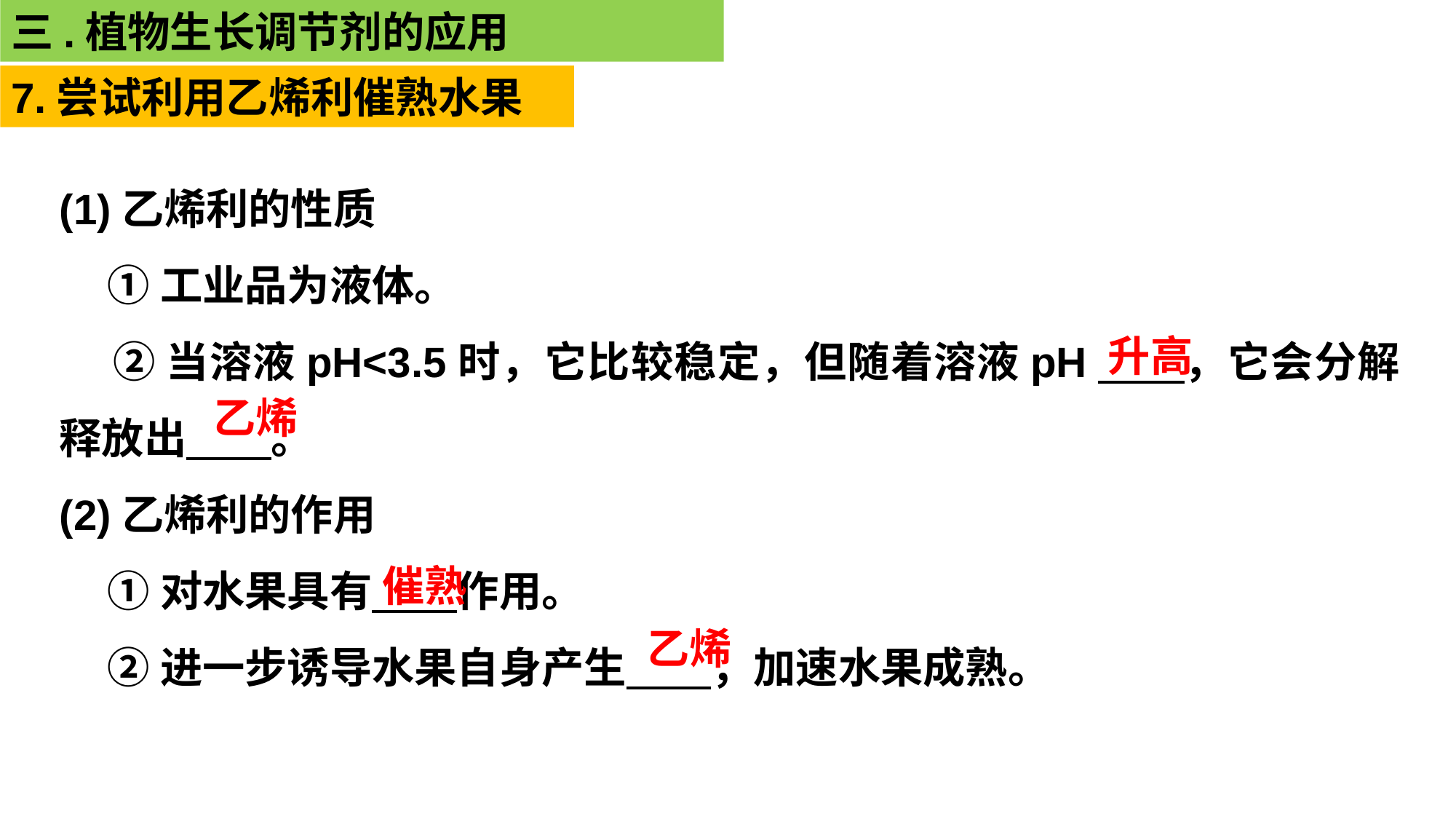

三.植物生长调节剂的应用
7.尝试利用乙烯利催熟水果
(1)乙烯利的性质
     ①工业品为液体。
     ②当溶液pH<3.5时，它比较稳定，但随着溶液pH　　，它会分解释放出　　。
(2)乙烯利的作用
     ①对水果具有　　作用。
     ②进一步诱导水果自身产生　　，加速水果成熟。
升高
乙烯
催熟
乙烯